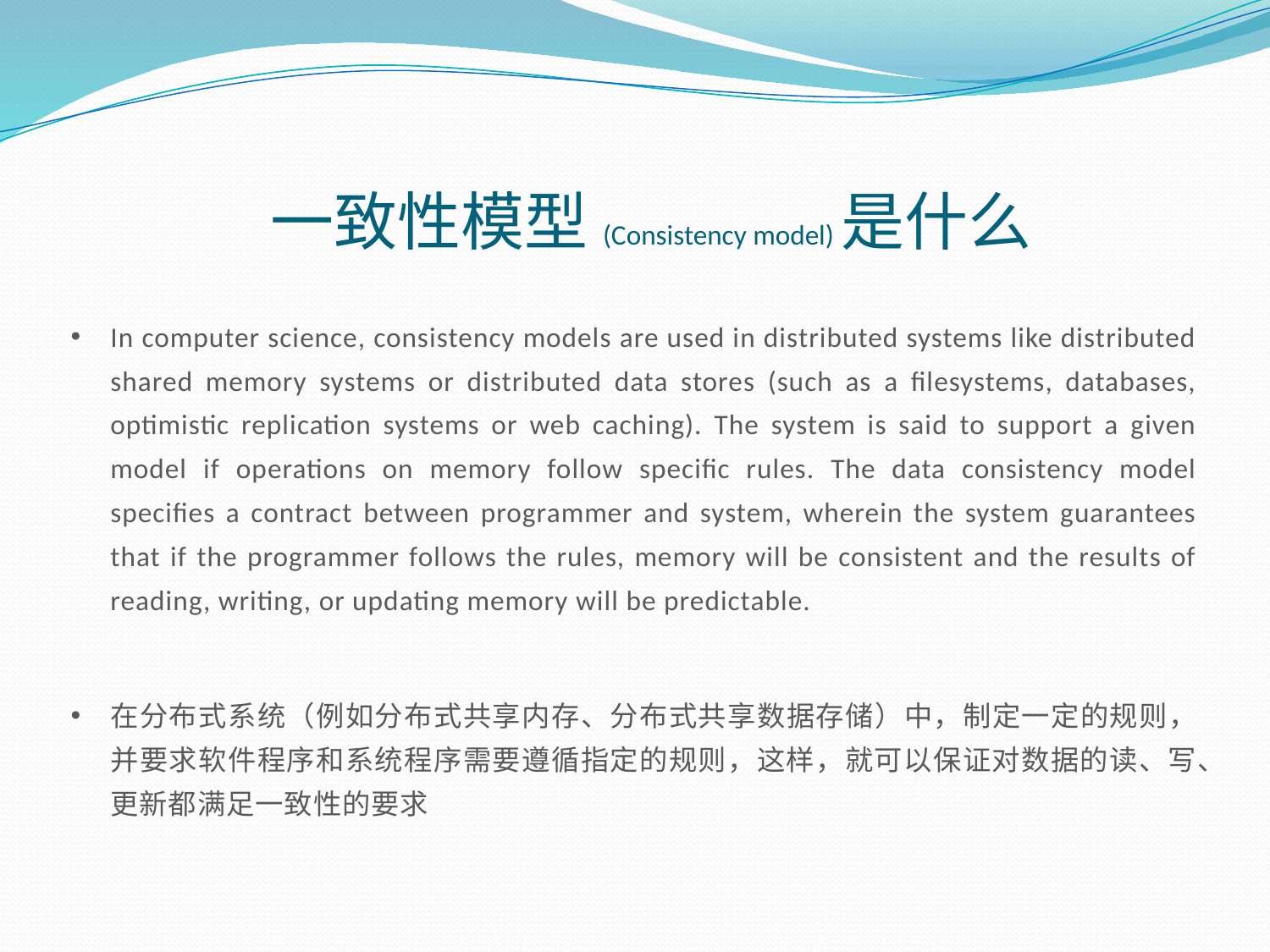

一致性模型(Consistency model)是什么
In computer science, consistency models are used in distributed systems like distributed shared memory systems or distributed data stores (such as a filesystems, databases, optimistic replication systems or web caching). The system is said to support a given model if operations on memory follow specific rules. The data consistency model specifies a contract between programmer and system, wherein the system guarantees that if the programmer follows the rules, memory will be consistent and the results of reading, writing, or updating memory will be predictable.

在分布式系统（例如分布式共享内存、分布式共享数据存储）中，制定一定的规则，并要求软件程序和系统程序需要遵循指定的规则，这样，就可以保证对数据的读、写、更新都满足一致性的要求